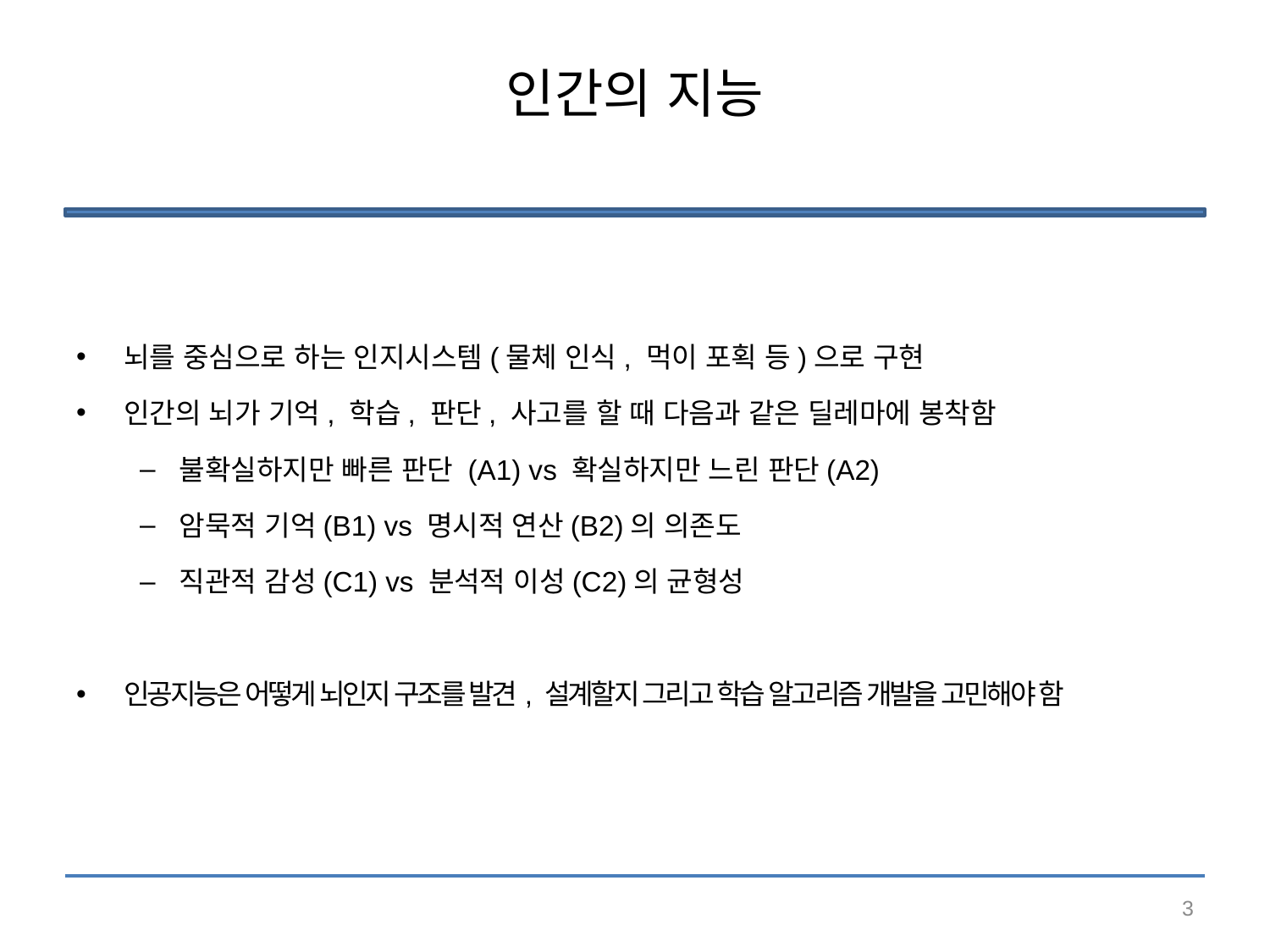

# 인간의 지능

뇌를 중심으로 하는 인지시스템(물체 인식, 먹이 포획 등)으로 구현
인간의 뇌가 기억, 학습, 판단, 사고를 할 때 다음과 같은 딜레마에 봉착함
불확실하지만 빠른 판단 (A1) vs 확실하지만 느린 판단(A2)
암묵적 기억(B1) vs 명시적 연산(B2)의 의존도
직관적 감성(C1) vs 분석적 이성(C2)의 균형성

인공지능은 어떻게 뇌인지 구조를 발견, 설계할지 그리고 학습 알고리즘 개발을 고민해야 함

3